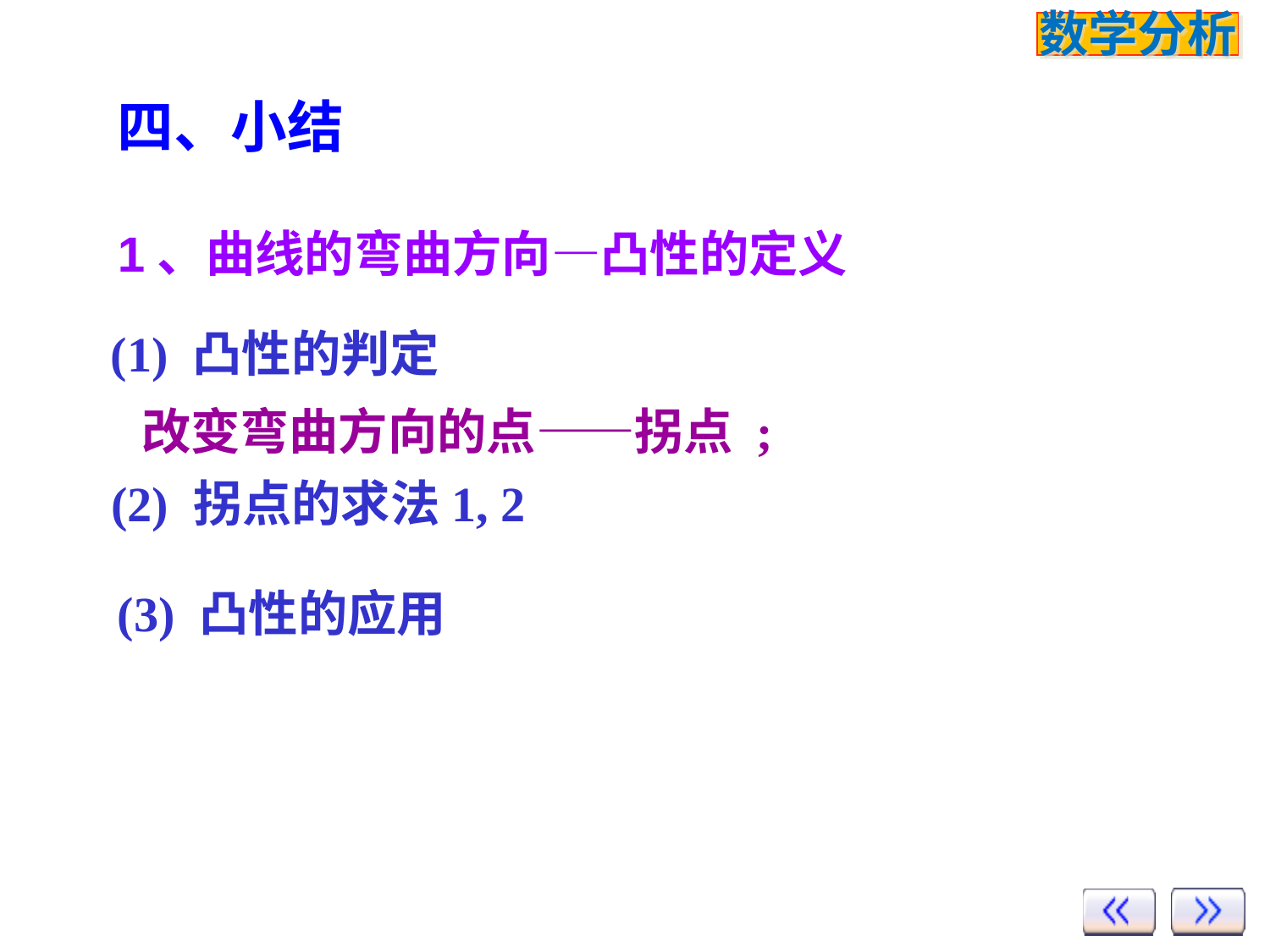

# 四、小结
1、曲线的弯曲方向—凸性的定义
(1) 凸性的判定
改变弯曲方向的点——拐点 ;
(2) 拐点的求法1, 2
(3) 凸性的应用